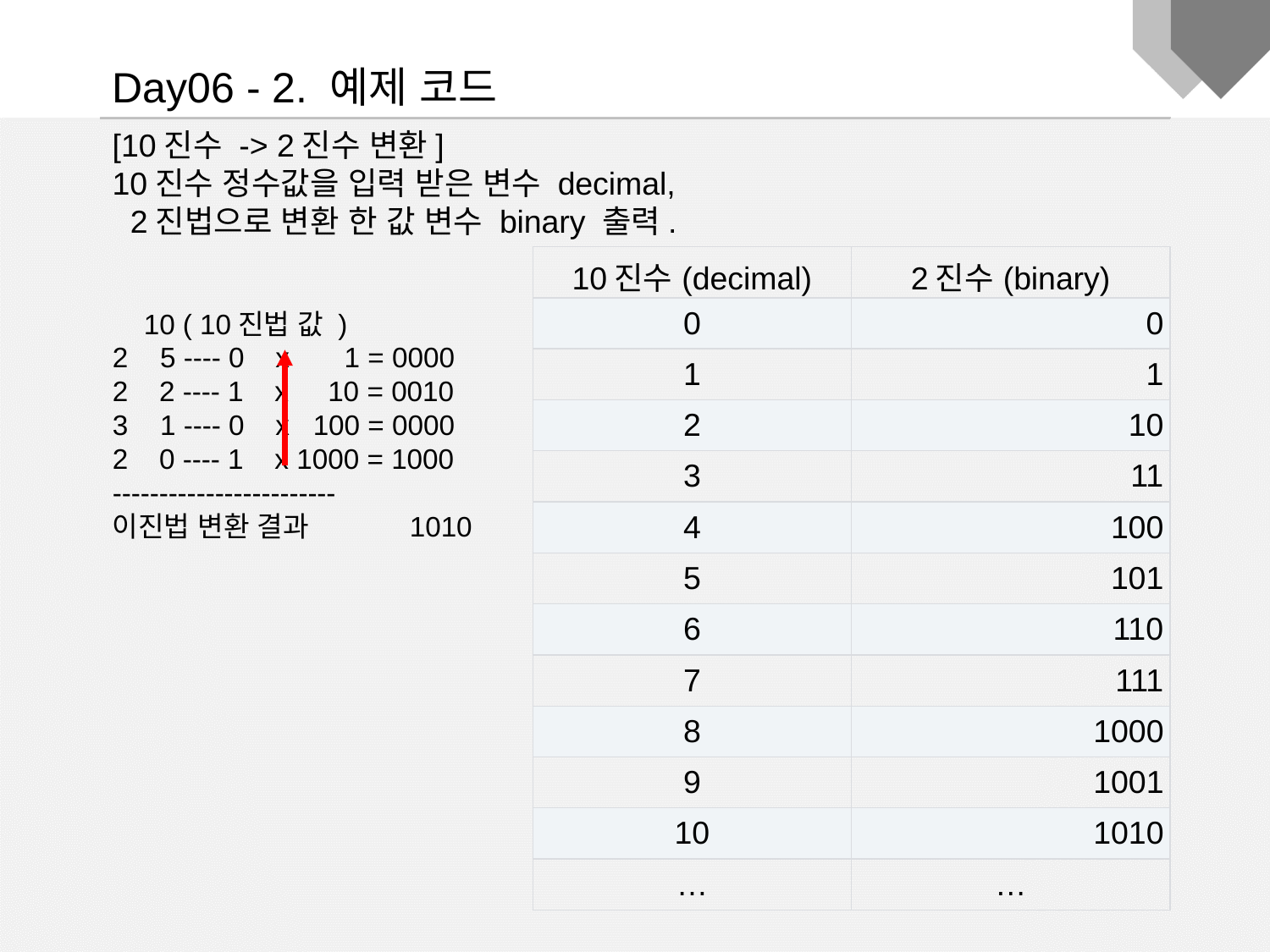

Day06 - 2. 예제 코드
[10진수 -> 2진수 변환]
10진수 정수값을 입력 받은 변수 decimal,
  2진법으로 변환 한 값 변수 binary 출력.
| 10진수(decimal) | 2진수(binary) |
| --- | --- |
| 0 | 0 |
| 1 | 1 |
| 2 | 10 |
| 3 | 11 |
| 4 | 100 |
| 5 | 101 |
| 6 | 110 |
| 7 | 111 |
| 8 | 1000 |
| 9 | 1001 |
| 10 | 1010 |
| … | … |
    10 ( 10진법 값 )
5 ---- 0    x       1 = 0000
2    2 ---- 1    x     10 = 0010
1 ---- 0    x   100 = 0000
2    0 ---- 1    x 1000 = 1000
------------------------
이진법 변환 결과            1010